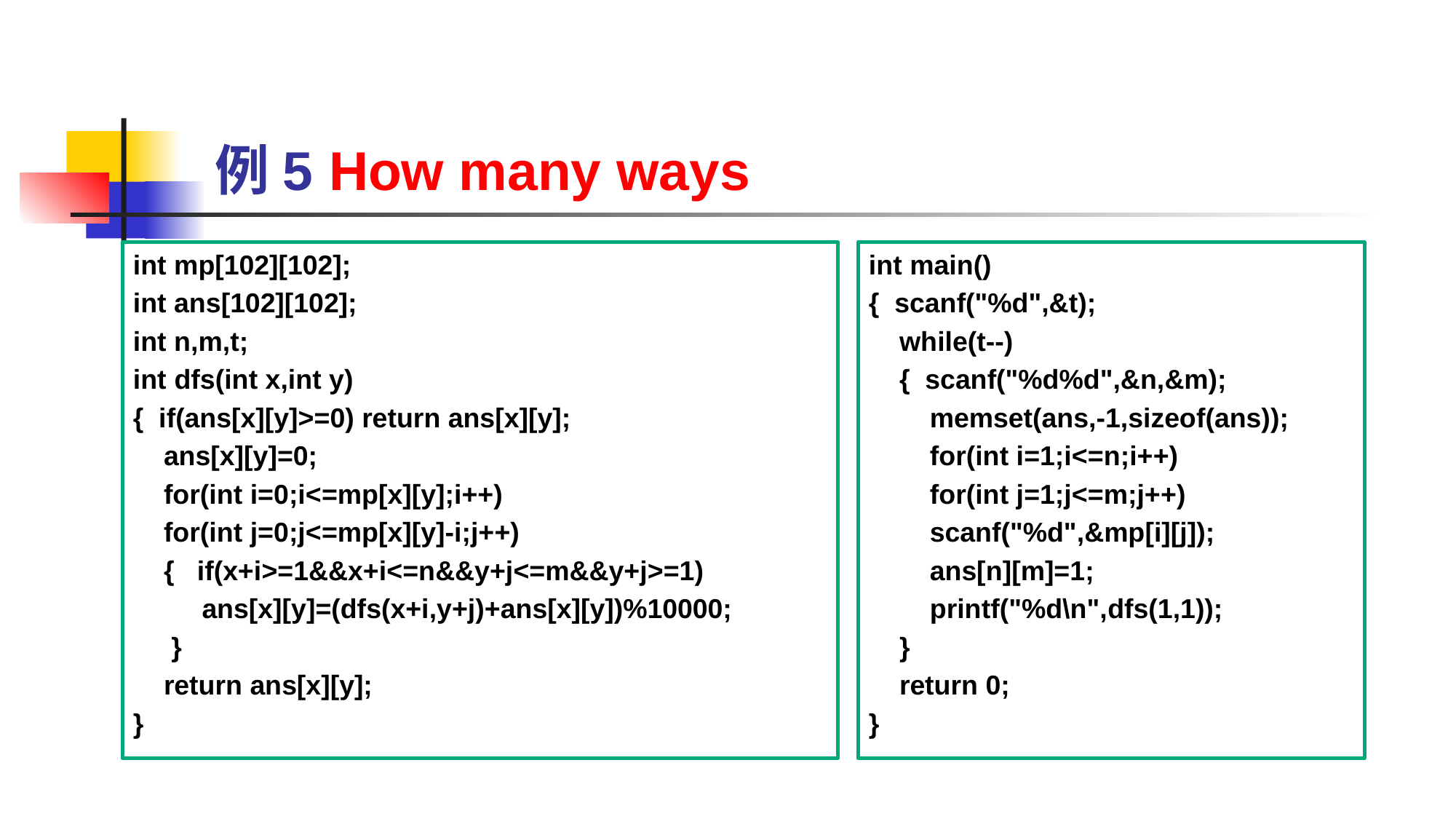

# 例5 How many ways
int mp[102][102];
int ans[102][102];
int n,m,t;
int dfs(int x,int y)
{  if(ans[x][y]>=0) return ans[x][y];
    ans[x][y]=0;
    for(int i=0;i<=mp[x][y];i++)
    for(int j=0;j<=mp[x][y]-i;j++)
    {   if(x+i>=1&&x+i<=n&&y+j<=m&&y+j>=1)
         ans[x][y]=(dfs(x+i,y+j)+ans[x][y])%10000;
     }
    return ans[x][y];
}
int main()
{  scanf("%d",&t);
    while(t--)
    {  scanf("%d%d",&n,&m);
        memset(ans,-1,sizeof(ans));
        for(int i=1;i<=n;i++)
        for(int j=1;j<=m;j++)
        scanf("%d",&mp[i][j]);
        ans[n][m]=1;
        printf("%d\n",dfs(1,1));
    }
    return 0;
}

32